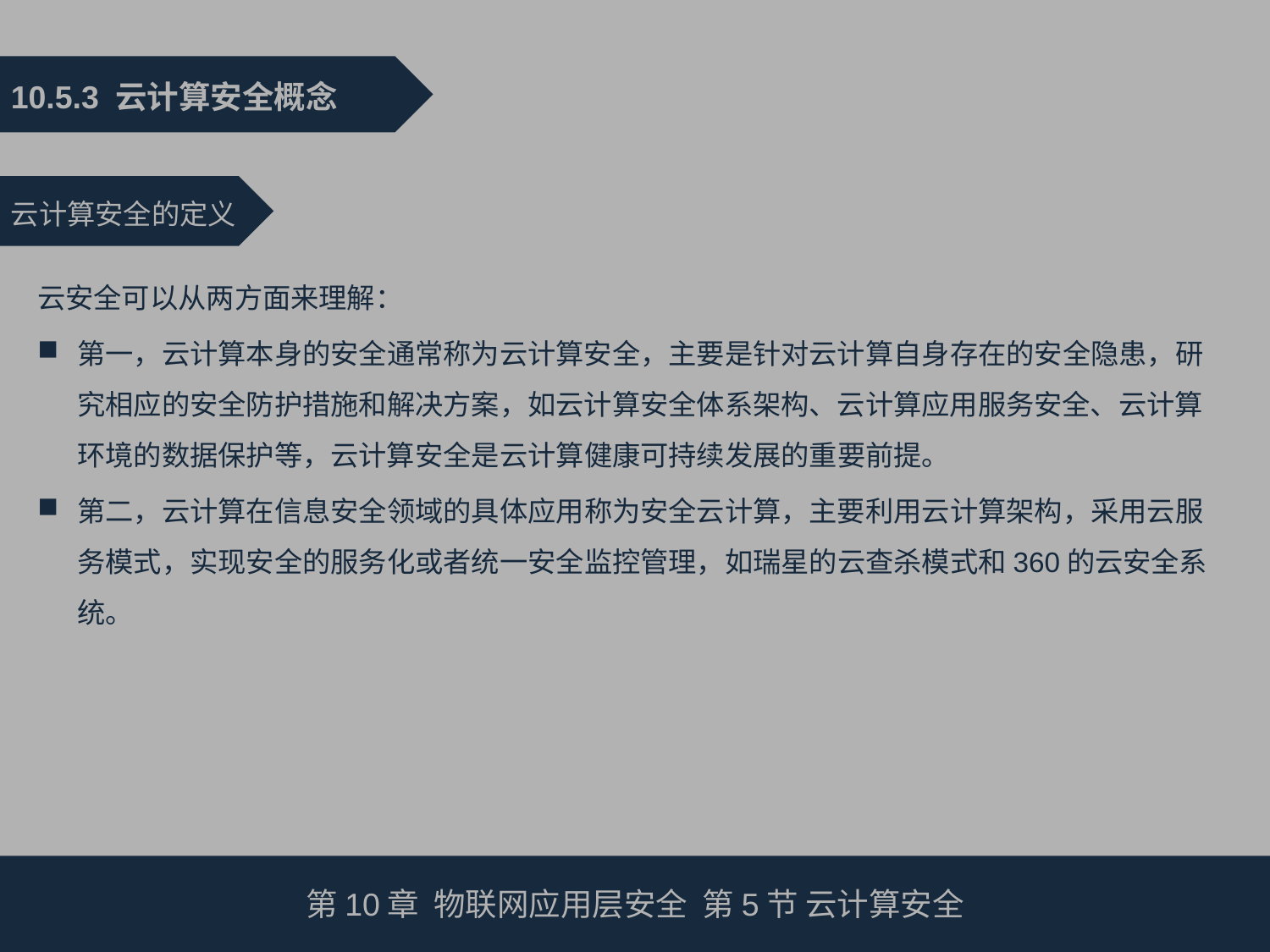

10.5.3 云计算安全概念
云计算安全的定义
云安全可以从两方面来理解：
第一，云计算本身的安全通常称为云计算安全，主要是针对云计算自身存在的安全隐患，研究相应的安全防护措施和解决方案，如云计算安全体系架构、云计算应用服务安全、云计算环境的数据保护等，云计算安全是云计算健康可持续发展的重要前提。
第二，云计算在信息安全领域的具体应用称为安全云计算，主要利用云计算架构，采用云服务模式，实现安全的服务化或者统一安全监控管理，如瑞星的云查杀模式和360的云安全系统。